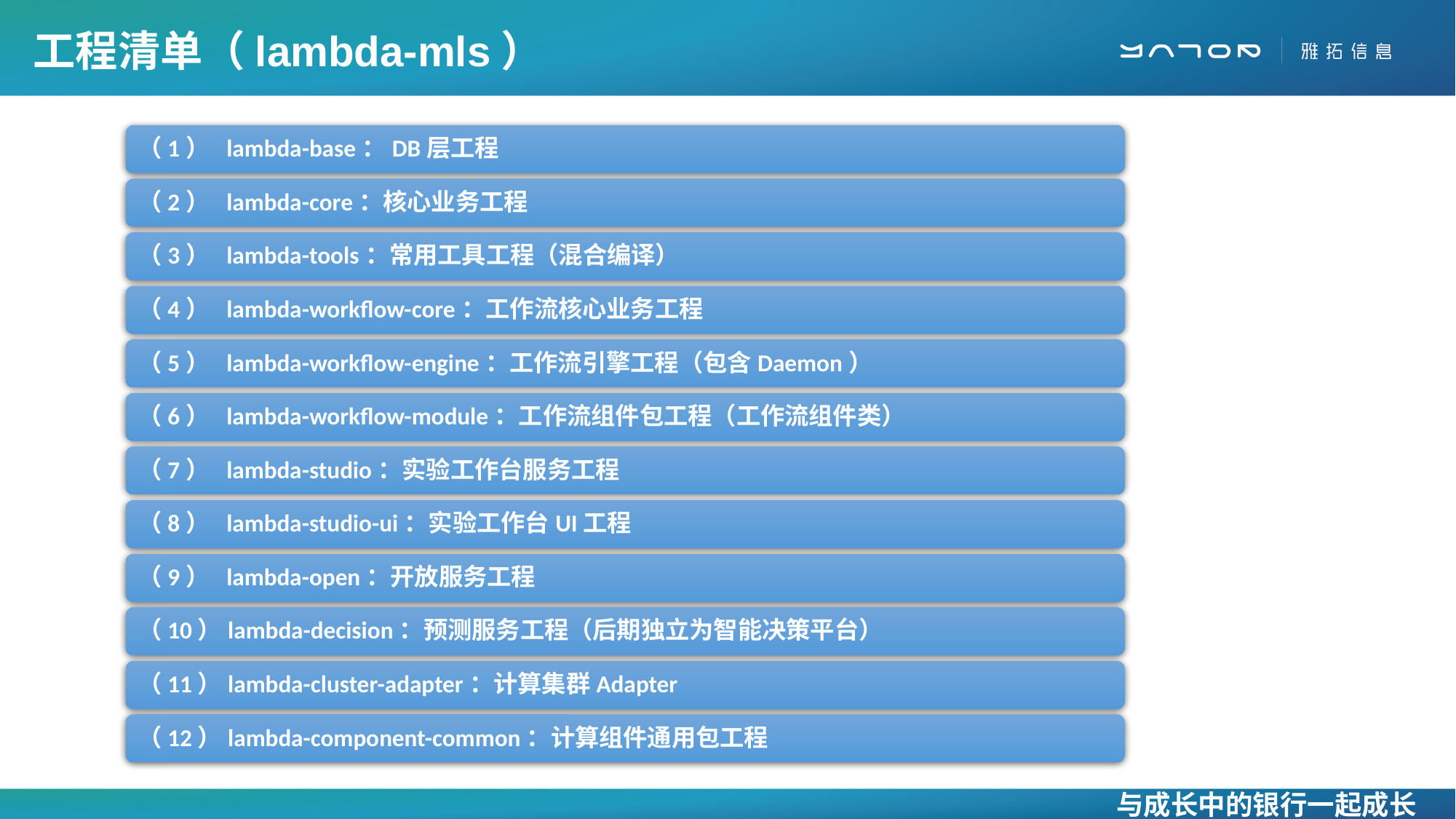

# 工程清单（lambda-mls）
（1）  lambda-base：DB层工程
（2）  lambda-core：核心业务工程
（3）  lambda-tools：常用工具工程（混合编译）
（4）  lambda-workflow-core：工作流核心业务工程
（5）  lambda-workflow-engine：工作流引擎工程（包含Daemon）
（6）  lambda-workflow-module：工作流组件包工程（工作流组件类）
（7）  lambda-studio：实验工作台服务工程
（8）  lambda-studio-ui：实验工作台UI工程
（9）  lambda-open：开放服务工程
（10）lambda-decision：预测服务工程（后期独立为智能决策平台）
（11）lambda-cluster-adapter：计算集群Adapter
（12）lambda-component-common：计算组件通用包工程